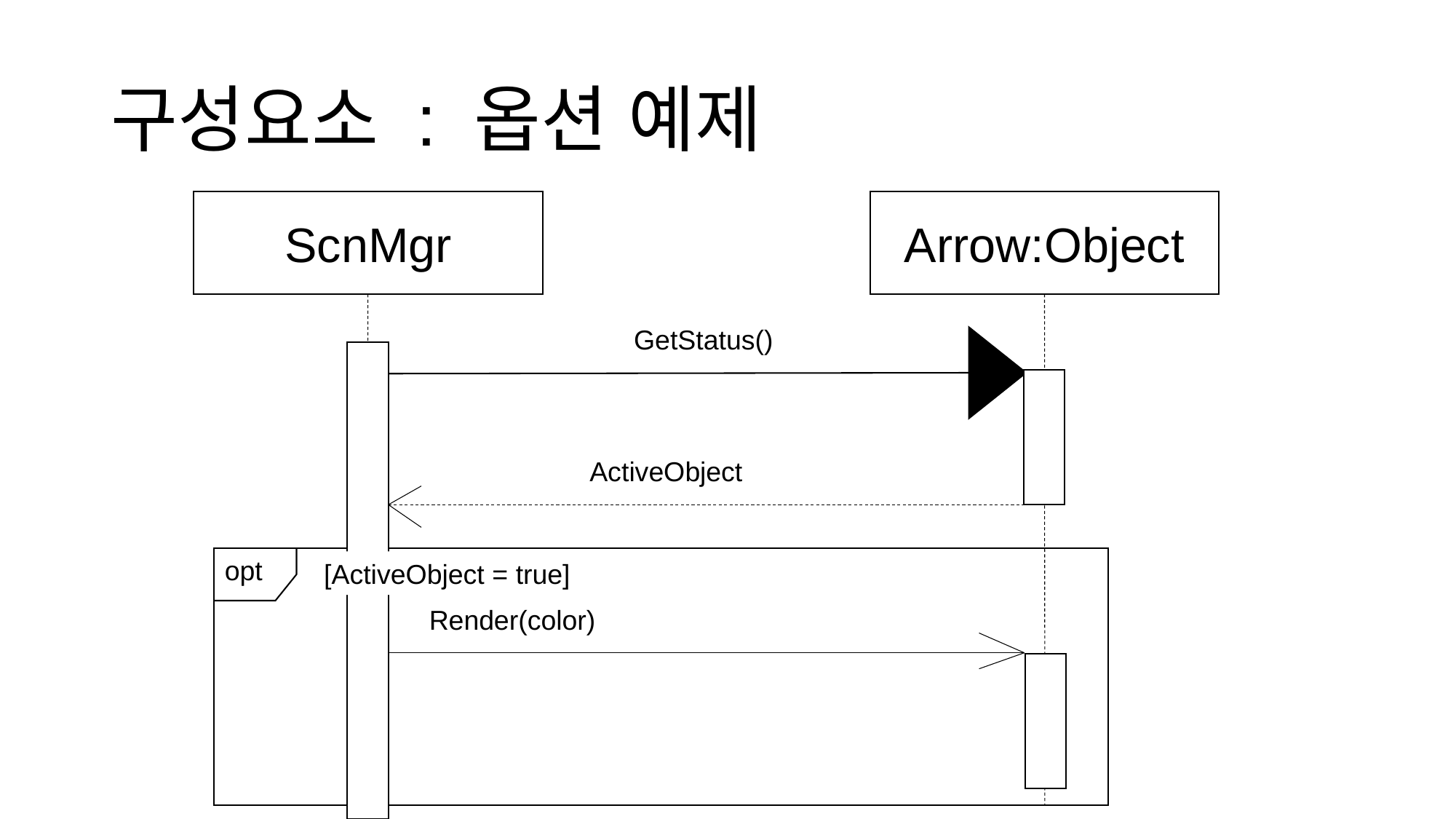

# 구성요소 : 옵션 예제

ScnMgr
Arrow:Object
GetStatus()

ActiveObject
Render(color)

opt
[ActiveObject = true]